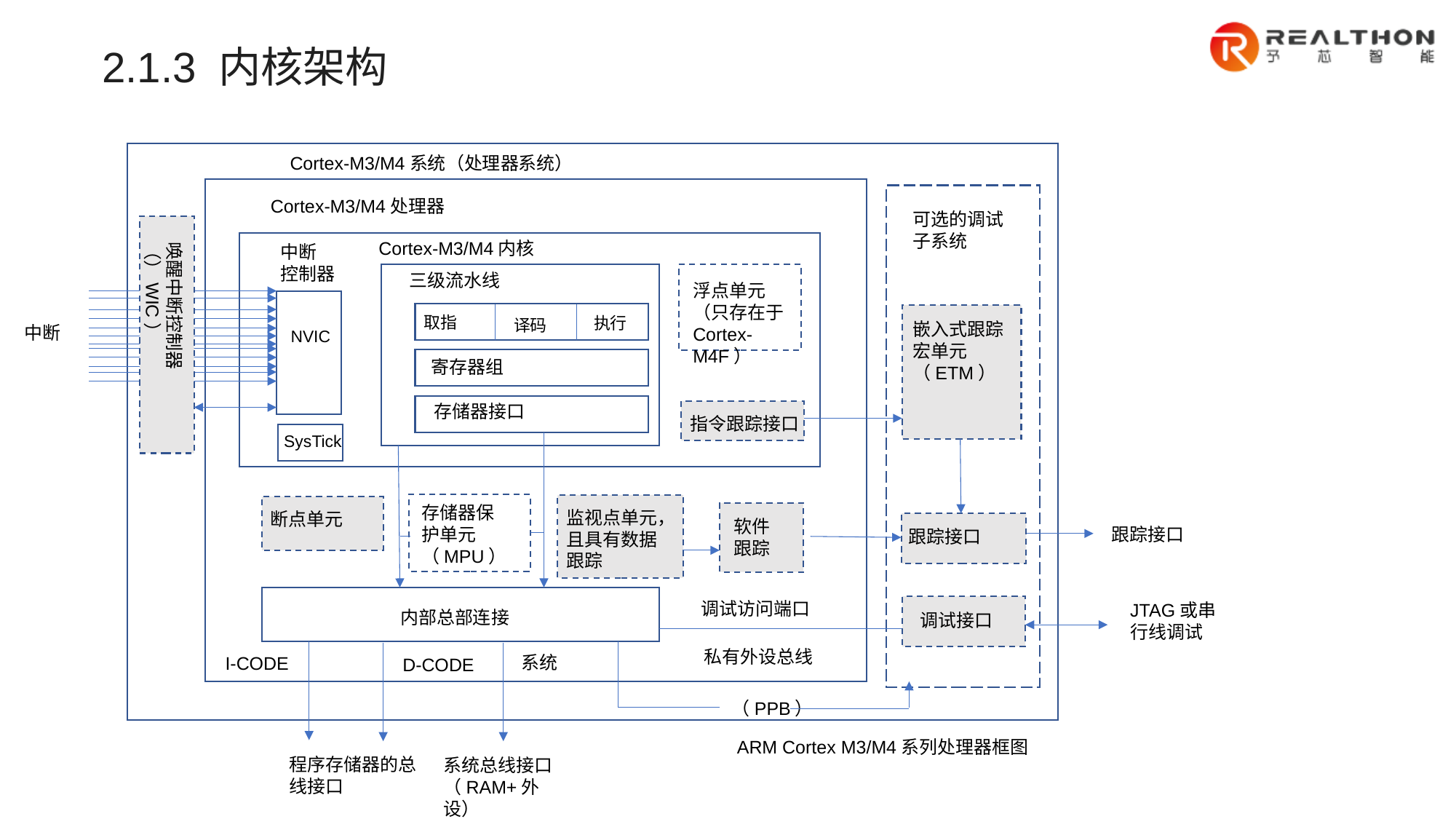

2.1.3 内核架构

Cortex-M3/M4系统（处理器系统）

Cortex-M3/M4处理器
可选的调试子系统

唤醒中断控制器（）WIC）
Cortex-M3/M4内核

中断
控制器
三级流水线

浮点单元（只存在于Cortex-M4F）

取指
执行
译码
嵌入式跟踪宏单元（ETM）
中断
NVIC

寄存器组
存储器接口

指令跟踪接口

SysTick

存储器保护单元（MPU）

监视点单元，且具有数据跟踪
断点单元

软件
跟踪

跟踪接口
跟踪接口

调试访问端口
JTAG或串行线调试

内部总部连接
调试接口
私有外设总线
系统
I-CODE
D-CODE
（PPB）
ARM Cortex M3/M4系列处理器框图
程序存储器的总线接口
系统总线接口（RAM+外设）